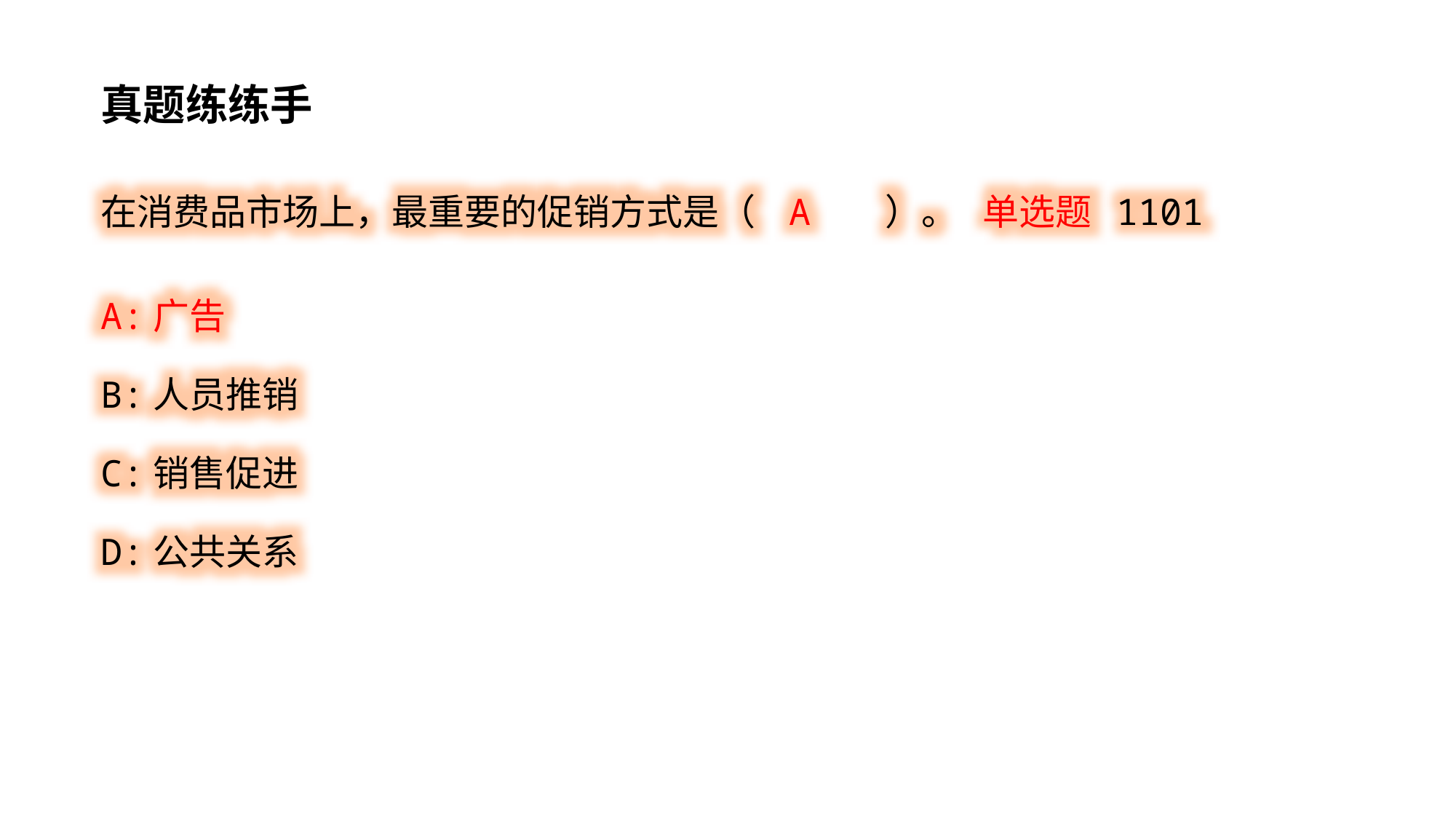

真题练练手
在消费品市场上，最重要的促销方式是（   A   ）。   单选题  1101

A:广告

B:人员推销

C:销售促进

D:公共关系